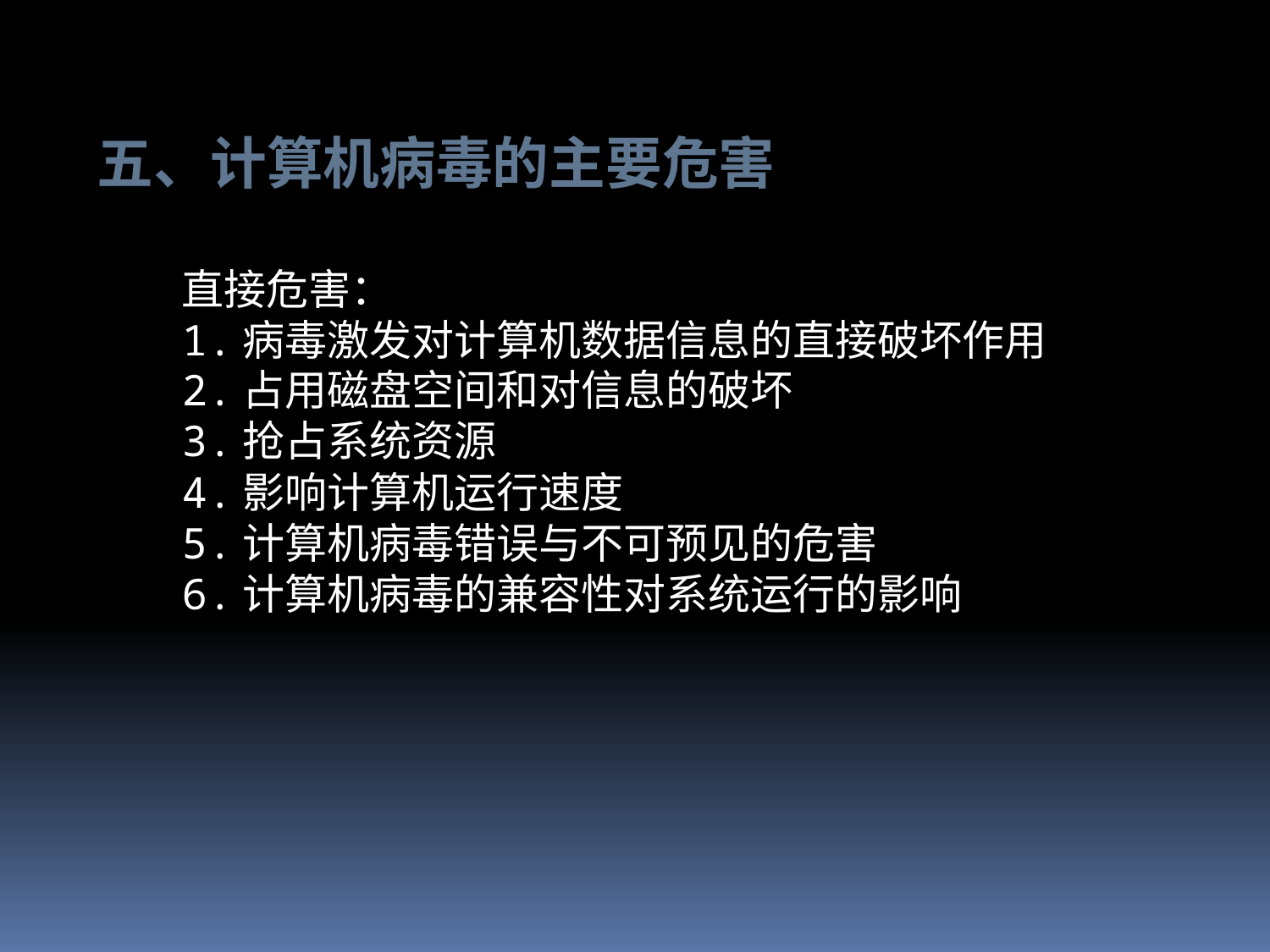

五、计算机病毒的主要危害
直接危害：
1.病毒激发对计算机数据信息的直接破坏作用
2.占用磁盘空间和对信息的破坏
3.抢占系统资源
4.影响计算机运行速度
5.计算机病毒错误与不可预见的危害
6.计算机病毒的兼容性对系统运行的影响